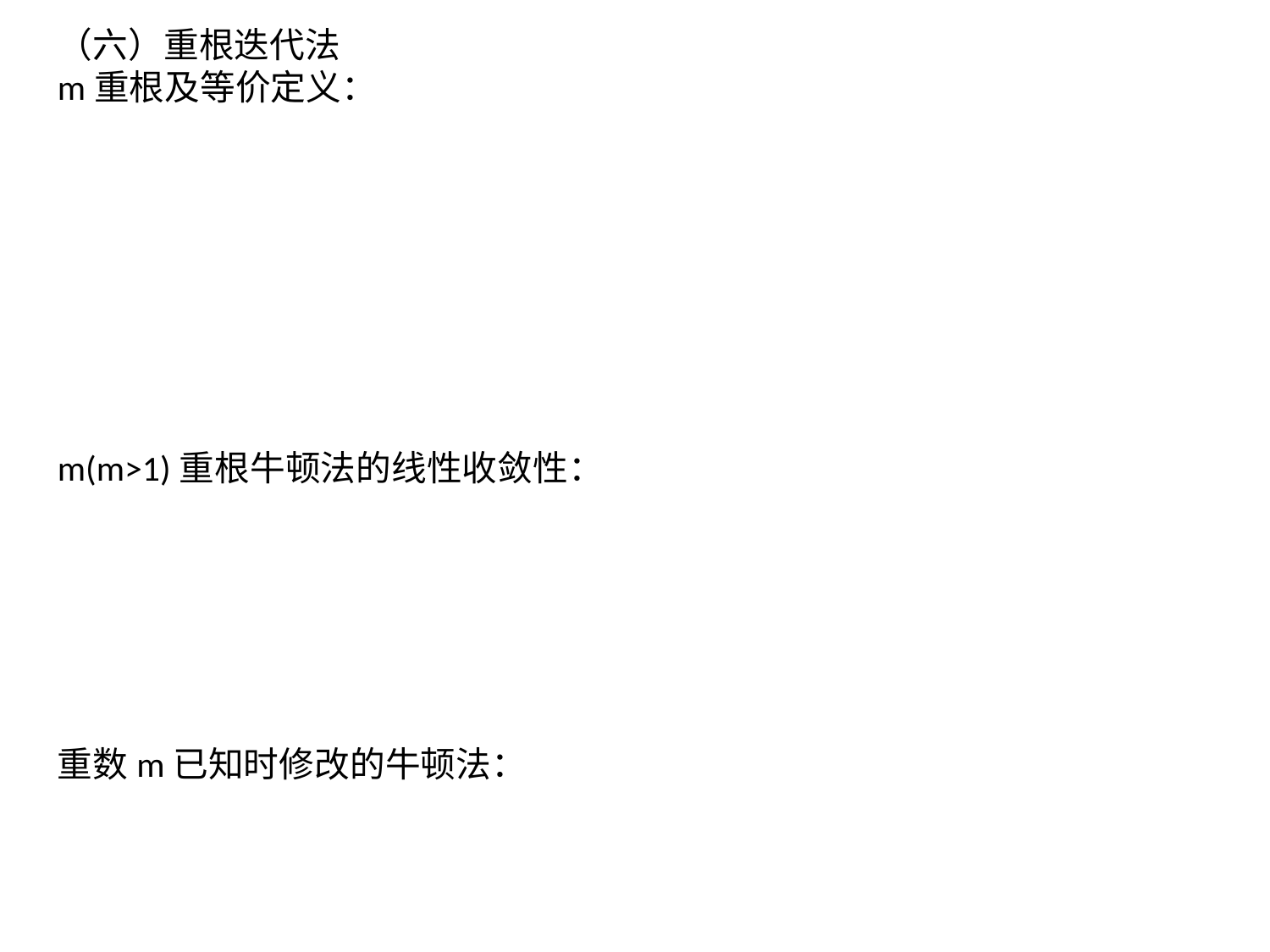

（六）重根迭代法
m重根及等价定义：

m(m>1)重根牛顿法的线性收敛性：

重数m已知时修改的牛顿法：